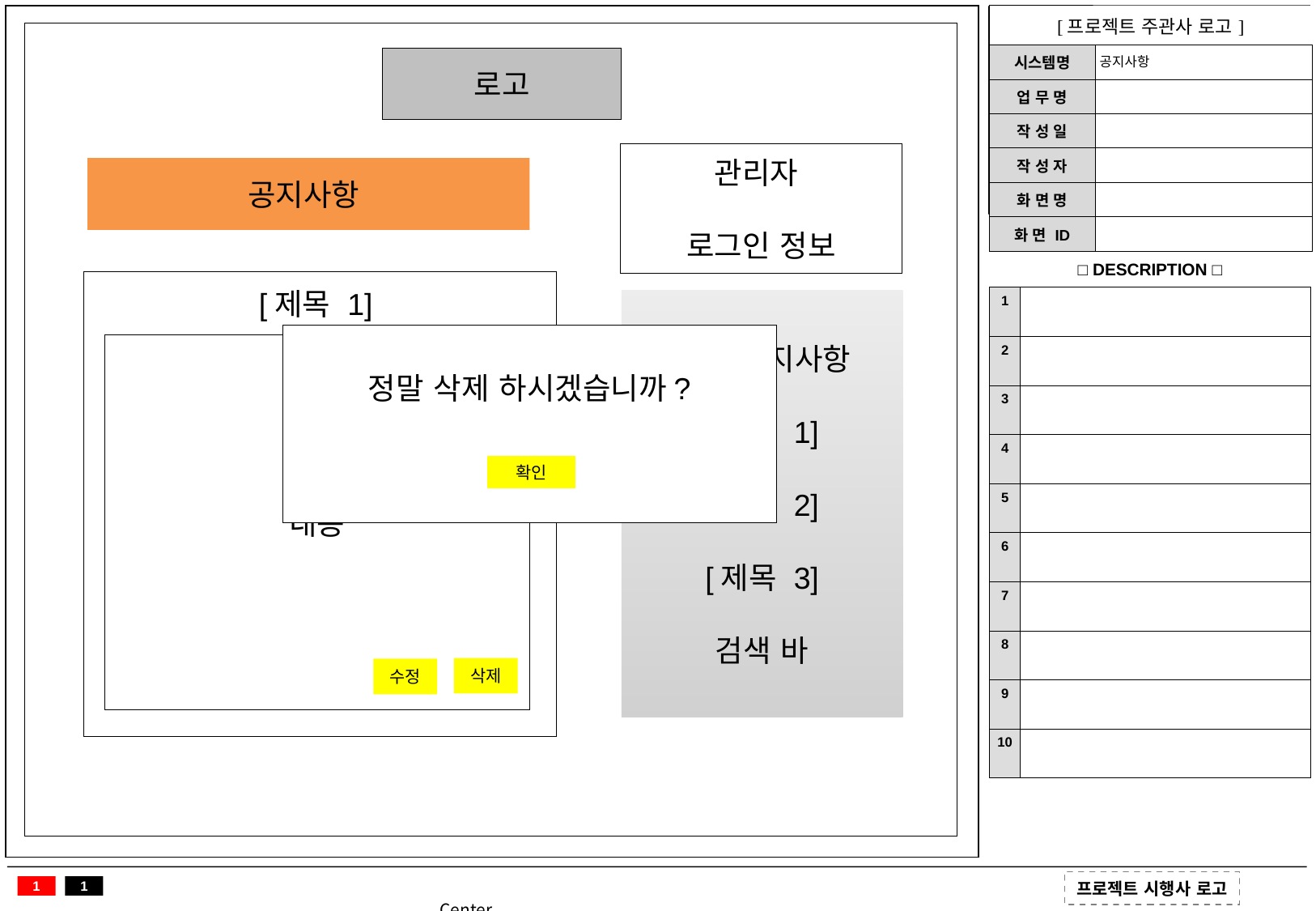

| [프로젝트 주관사 로고] |  |
| --- | --- |
| 시스템명 | 공지사항 |
| 업 무 명 |  |
| 작 성 일 |  |
| 작 성 자 |  |
| 화 면 명 |  |
| 화 면 ID |  |

로고
관리자

로그인 정보
공지사항
| □ DESCRIPTION □ |  |
| --- | --- |
| 1 |  |
| 2 |  |
| 3 |  |
| 4 |  |
| 5 |  |
| 6 |  |
| 7 |  |
| 8 |  |
| 9 |  |
| 10 |  |
[제목 1]

최근 공지사항

[제목 1]

[제목 2]

[제목 3]

검색 바
정말 삭제 하시겠습니까?

내용
확인
삭제
수정
1
1
Center